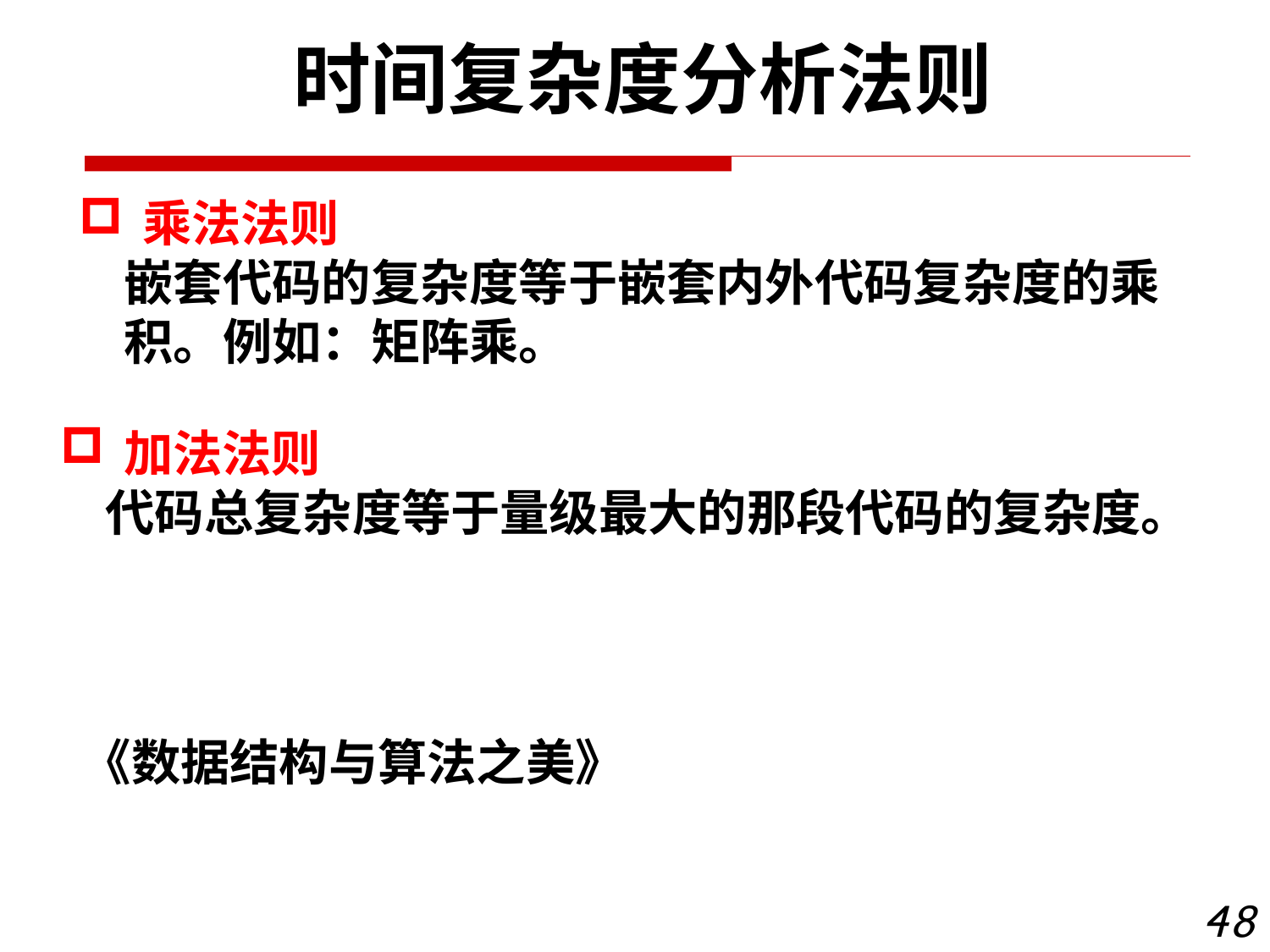

时间复杂度分析法则
乘法法则
   嵌套代码的复杂度等于嵌套内外代码复杂度的乘
   积。例如：矩阵乘。
加法法则
   代码总复杂度等于量级最大的那段代码的复杂度。

《数据结构与算法之美》
48